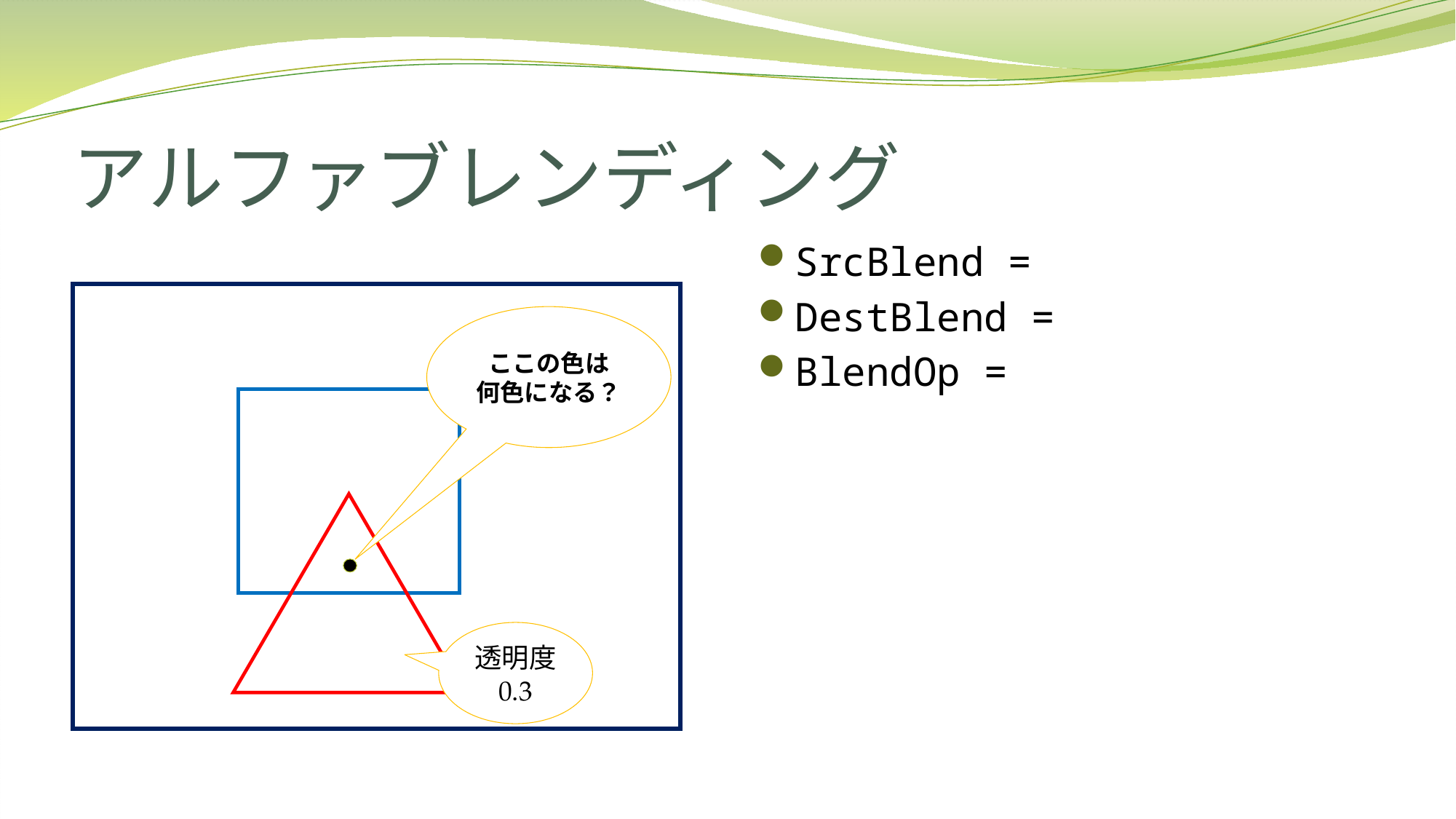

# アルファブレンディング
SrcBlend =
DestBlend =
BlendOp =

ここの色は
何色になる？

透明度
0.3